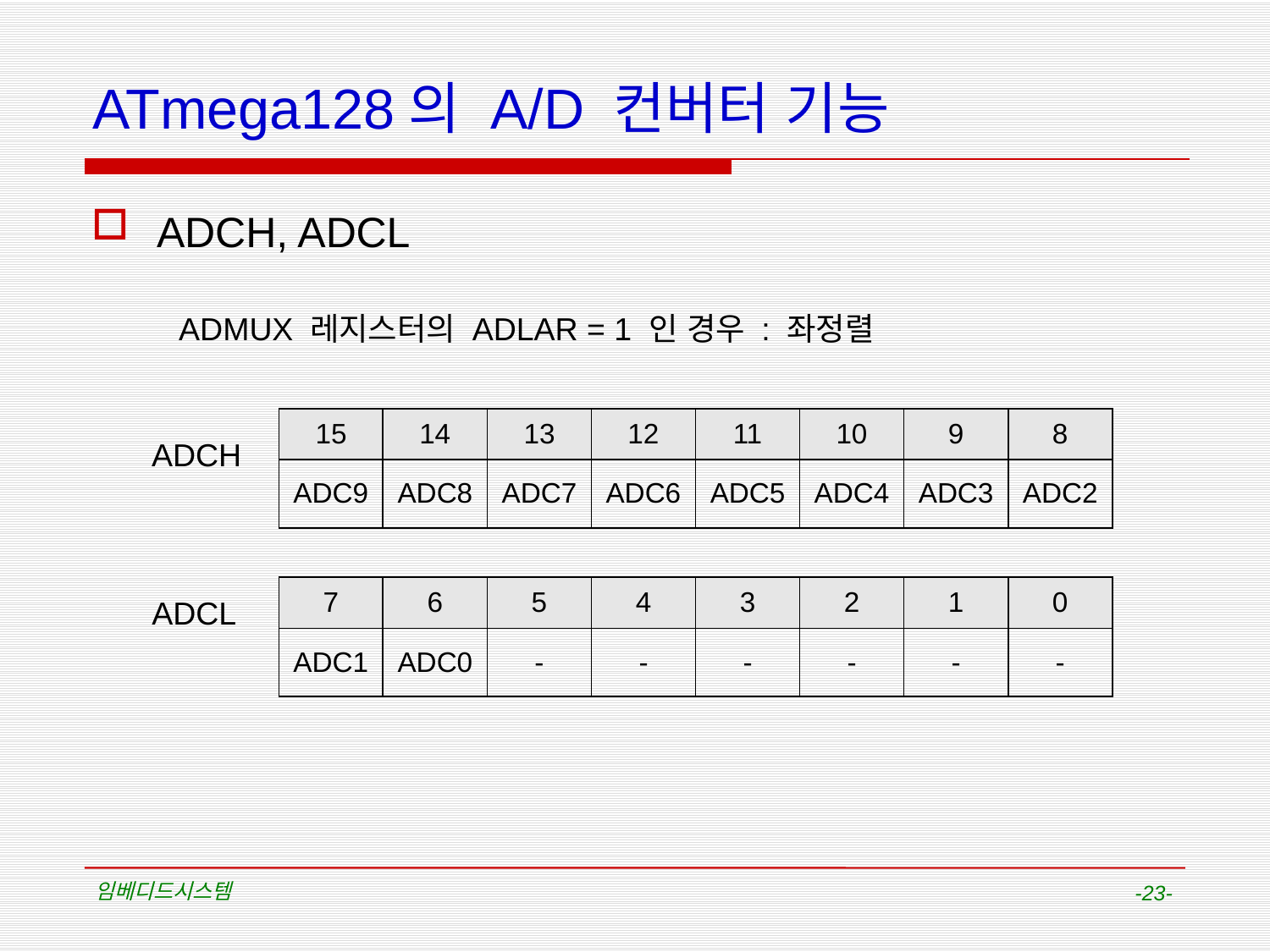

# ATmega128의 A/D 컨버터 기능
ADCH, ADCL

ADMUX 레지스터의 ADLAR = 1 인 경우 : 좌정렬
| 15 | 14 | 13 | 12 | 11 | 10 | 9 | 8 |
| --- | --- | --- | --- | --- | --- | --- | --- |
| ADC9 | ADC8 | ADC7 | ADC6 | ADC5 | ADC4 | ADC3 | ADC2 |
ADCH
| 7 | 6 | 5 | 4 | 3 | 2 | 1 | 0 |
| --- | --- | --- | --- | --- | --- | --- | --- |
| ADC1 | ADC0 | - | - | - | - | - | - |
ADCL
임베디드시스템
-23-